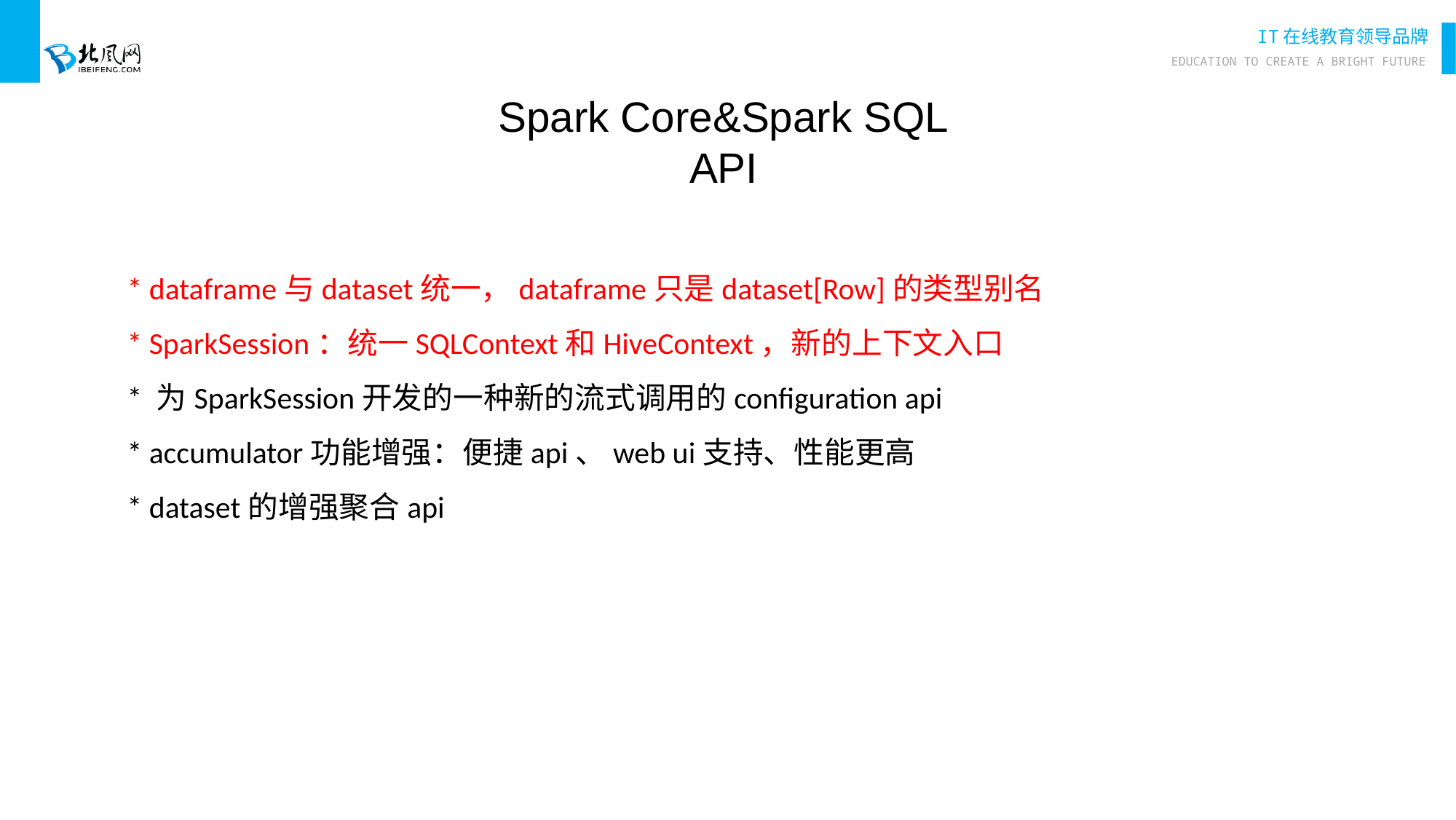

Spark Core&Spark SQL
API
* dataframe与dataset统一，dataframe只是dataset[Row]的类型别名
* SparkSession：统一SQLContext和HiveContext，新的上下文入口
* 为SparkSession开发的一种新的流式调用的configuration api
* accumulator功能增强：便捷api、web ui支持、性能更高
* dataset的增强聚合api